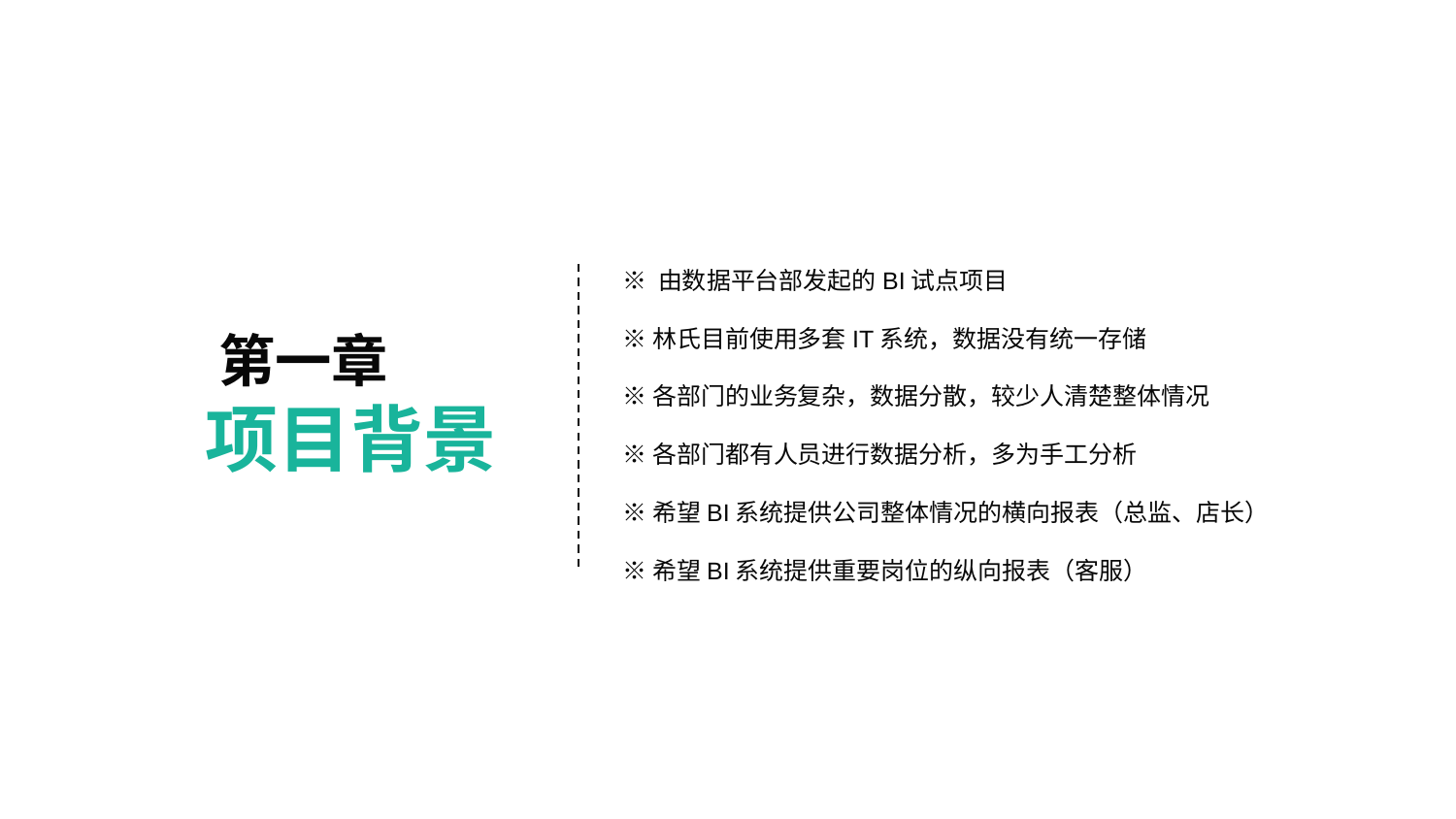

※ 由数据平台部发起的BI试点项目
※ 林氏目前使用多套IT系统，数据没有统一存储
※ 各部门的业务复杂，数据分散，较少人清楚整体情况
※ 各部门都有人员进行数据分析，多为手工分析
※ 希望BI系统提供公司整体情况的横向报表（总监、店长）
※ 希望BI系统提供重要岗位的纵向报表（客服）

 第一章
项目背景